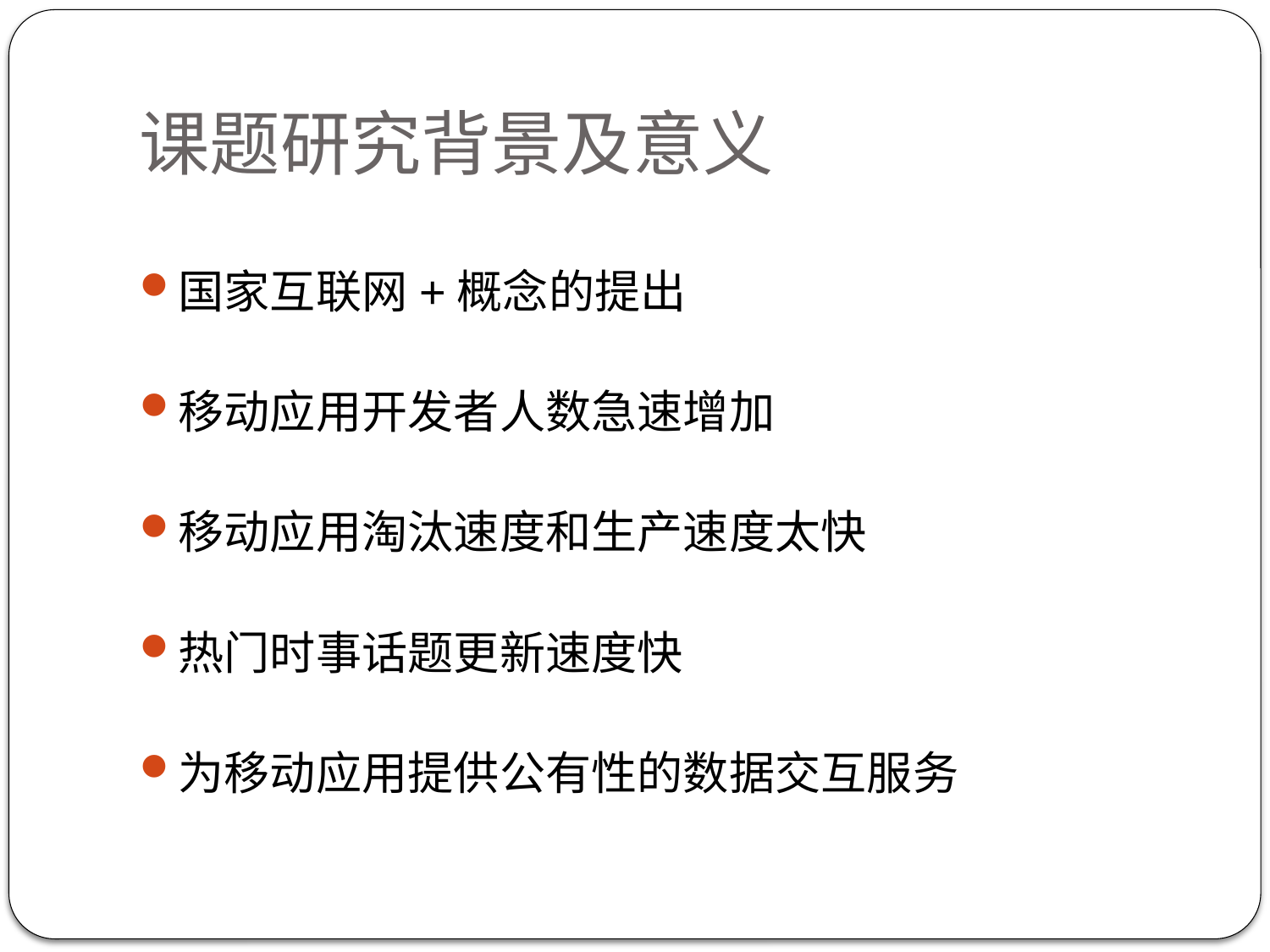

# 课题研究背景及意义
国家互联网+概念的提出
移动应用开发者人数急速增加
移动应用淘汰速度和生产速度太快
热门时事话题更新速度快
为移动应用提供公有性的数据交互服务